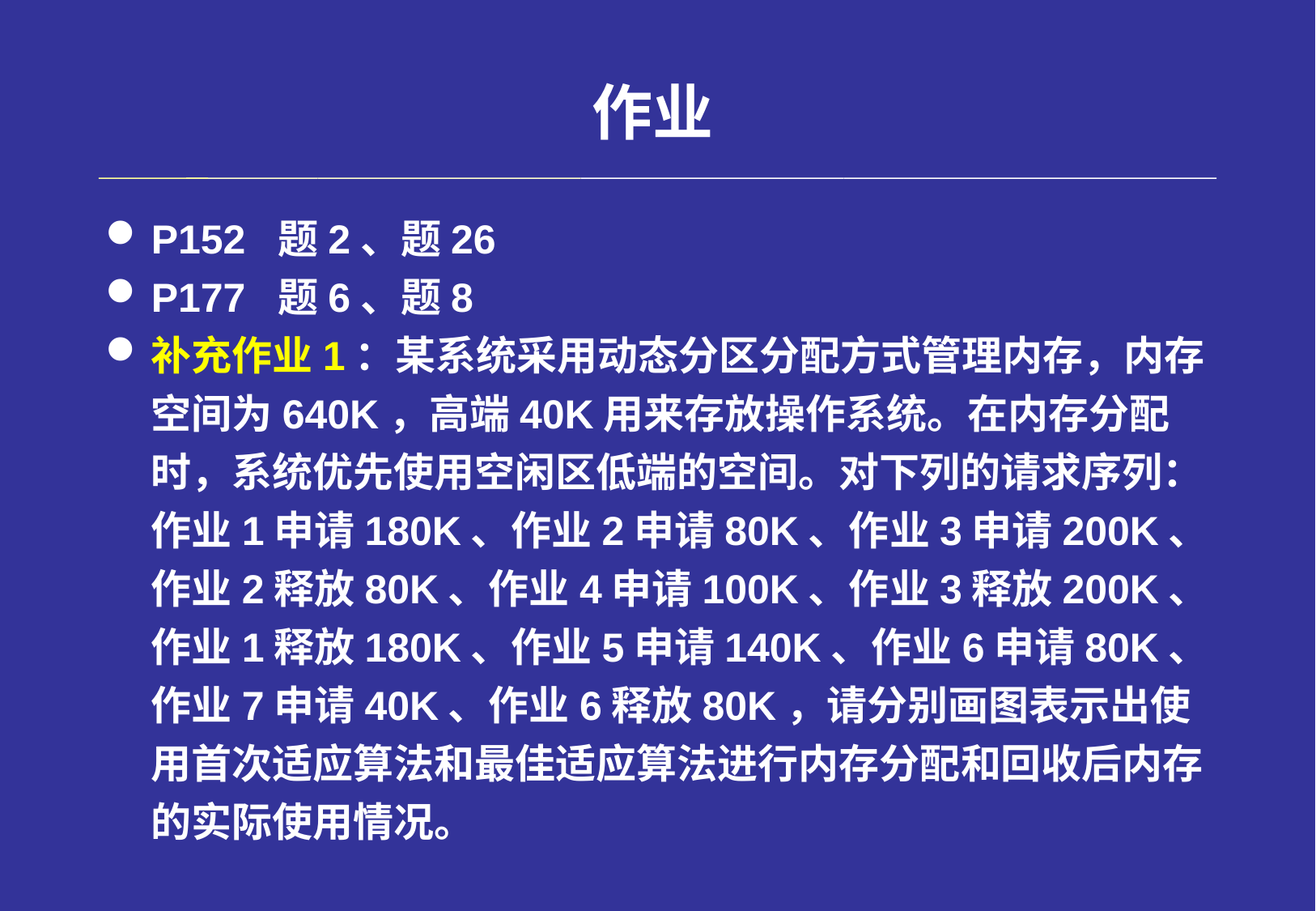

# 作业
P152  题2、题26
P177  题6、题8
补充作业1：某系统采用动态分区分配方式管理内存，内存空间为640K，高端40K用来存放操作系统。在内存分配时，系统优先使用空闲区低端的空间。对下列的请求序列：作业1申请180K、作业2申请80K、作业3申请200K、作业2释放80K、作业4申请100K、作业3释放200K、作业1释放180K、作业5申请140K、作业6申请80K、作业7申请40K、作业6释放80K，请分别画图表示出使用首次适应算法和最佳适应算法进行内存分配和回收后内存的实际使用情况。